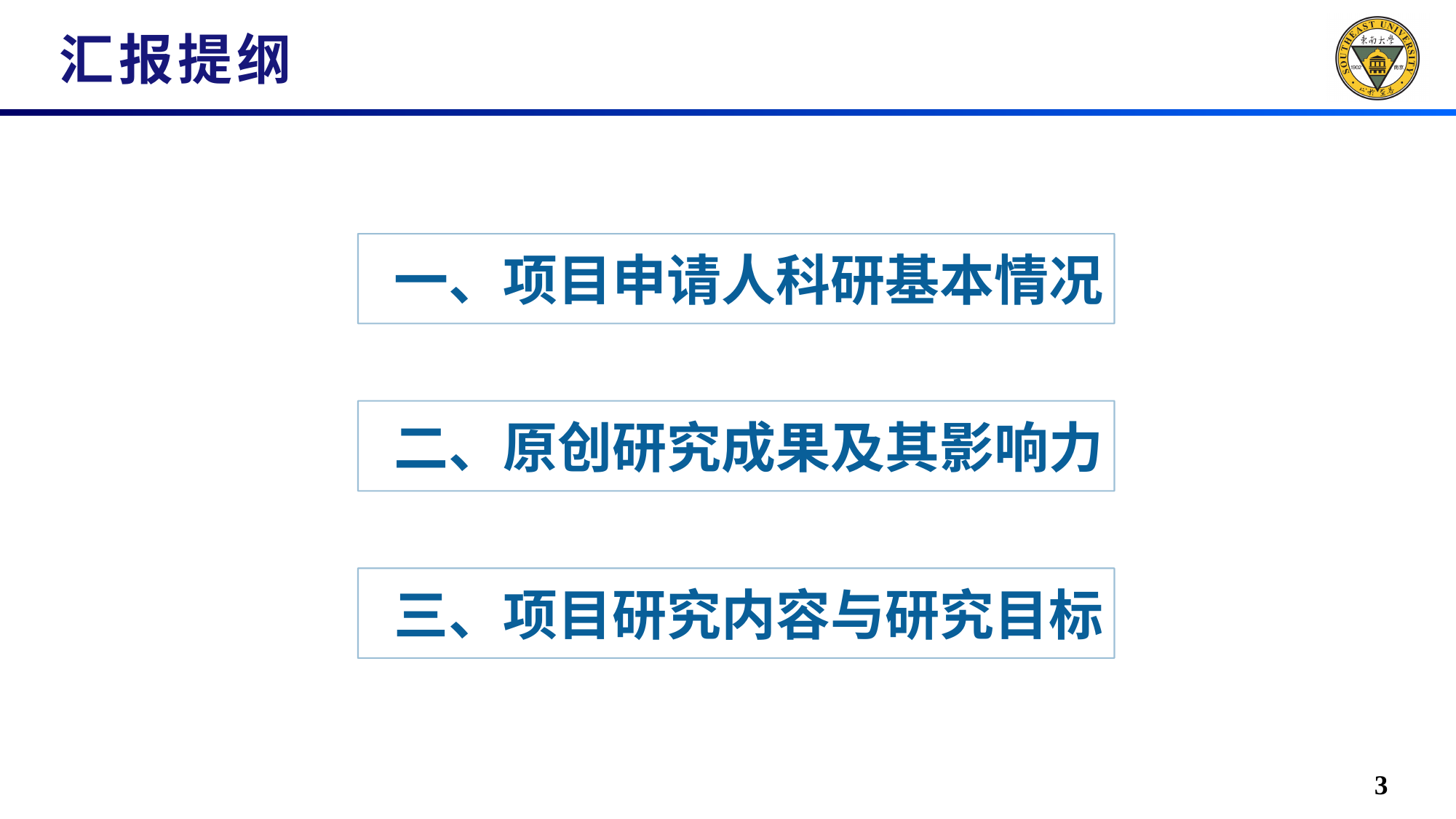

# 汇报提纲
 一、项目申请人科研基本情况
 二、原创研究成果及其影响力
 三、项目研究内容与研究目标
3